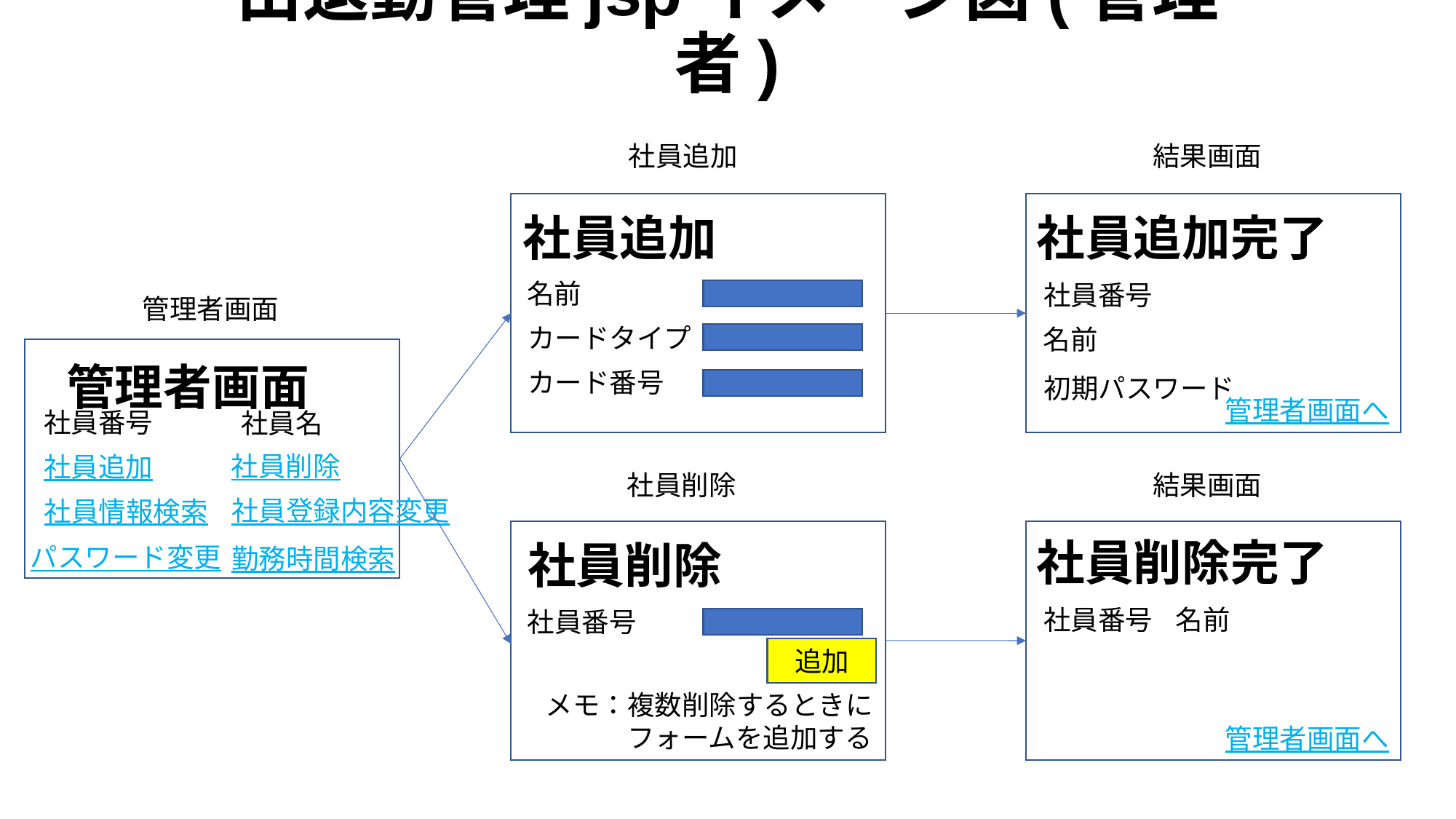

# 出退勤管理jspイメージ図(管理者)
社員追加
結果画面

社員追加完了
社員追加
名前
社員番号

管理者画面
カードタイプ
名前

管理者画面
カード番号
初期パスワード

管理者画面へ
社員番号
社員名
社員削除
社員追加
社員削除
結果画面
社員登録内容変更
社員情報検索

社員削除完了
社員削除
パスワード変更
勤務時間検索
社員番号
名前
社員番号

追加
メモ：複数削除するときに
　　　フォームを追加する
管理者画面へ